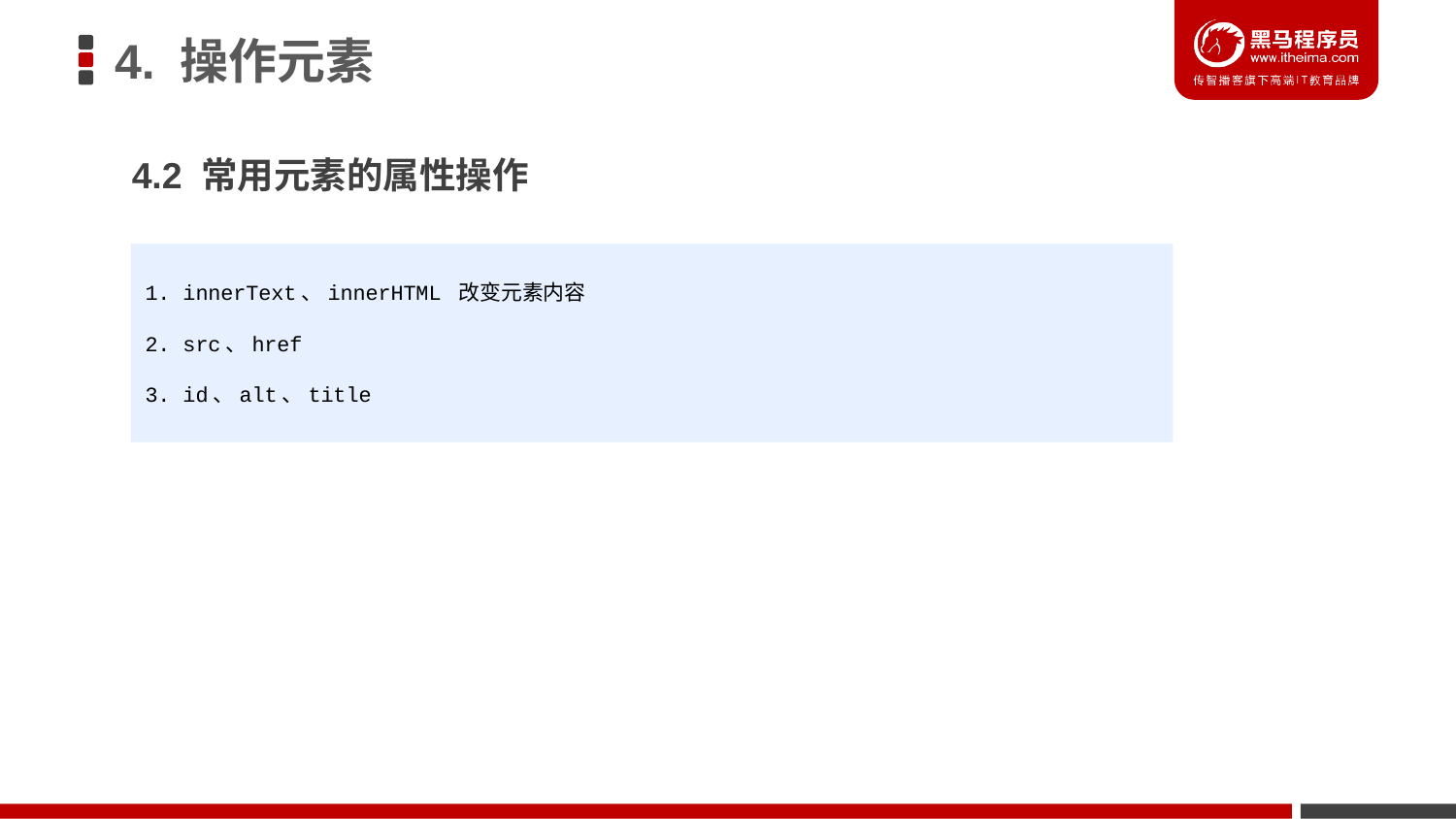

# 4. 操作元素
4.2 常用元素的属性操作
1. innerText、innerHTML 改变元素内容

2. src、href

3. id、alt、title